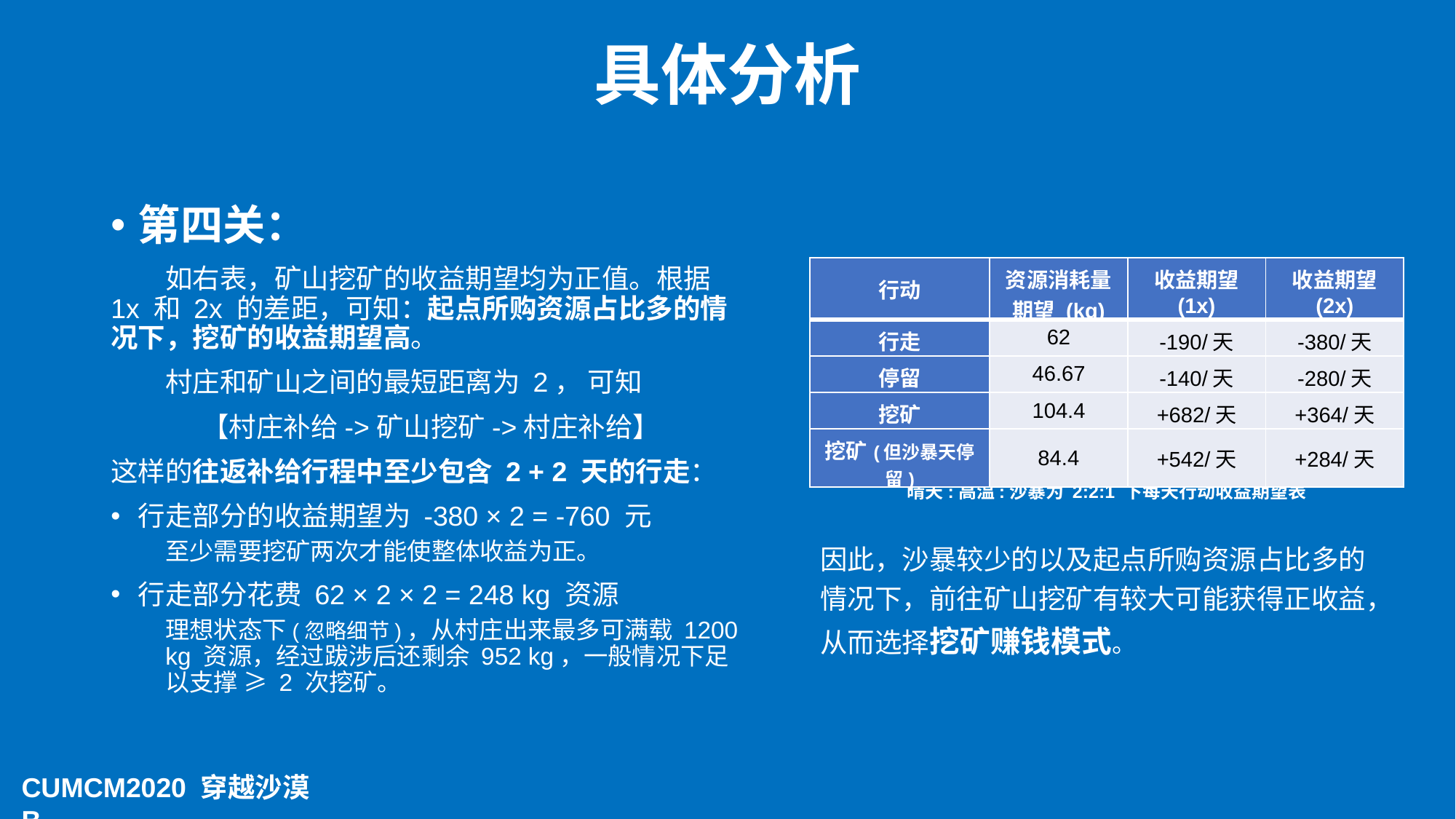

# 具体分析
第四关：
　　如右表，矿山挖矿的收益期望均为正值。根据 1x 和 2x 的差距，可知：起点所购资源占比多的情况下，挖矿的收益期望高。
　　村庄和矿山之间的最短距离为 2， 可知
【村庄补给->矿山挖矿->村庄补给】
这样的往返补给行程中至少包含 2 + 2 天的行走：
行走部分的收益期望为 -380 × 2 = -760 元
至少需要挖矿两次才能使整体收益为正。
行走部分花费 62 × 2 × 2 = 248 kg 资源
理想状态下(忽略细节)，从村庄出来最多可满载 1200 kg 资源，经过跋涉后还剩余 952 kg，一般情况下足以支撑 ≥ 2 次挖矿。
| 行动 | 资源消耗量期望 (kg) | 收益期望 (1x) | 收益期望 (2x) |
| --- | --- | --- | --- |
| 行走 | 62 | -190/天 | -380/天 |
| 停留 | 46.67 | -140/天 | -280/天 |
| 挖矿 | 104.4 | +682/天 | +364/天 |
| 挖矿(但沙暴天停留) | 84.4 | +542/天 | +284/天 |
晴天:高温:沙暴为 2:2:1 下每天行动收益期望表
因此，沙暴较少的以及起点所购资源占比多的情况下，前往矿山挖矿有较大可能获得正收益，从而选择挖矿赚钱模式。
CUMCM2020 穿越沙漠B